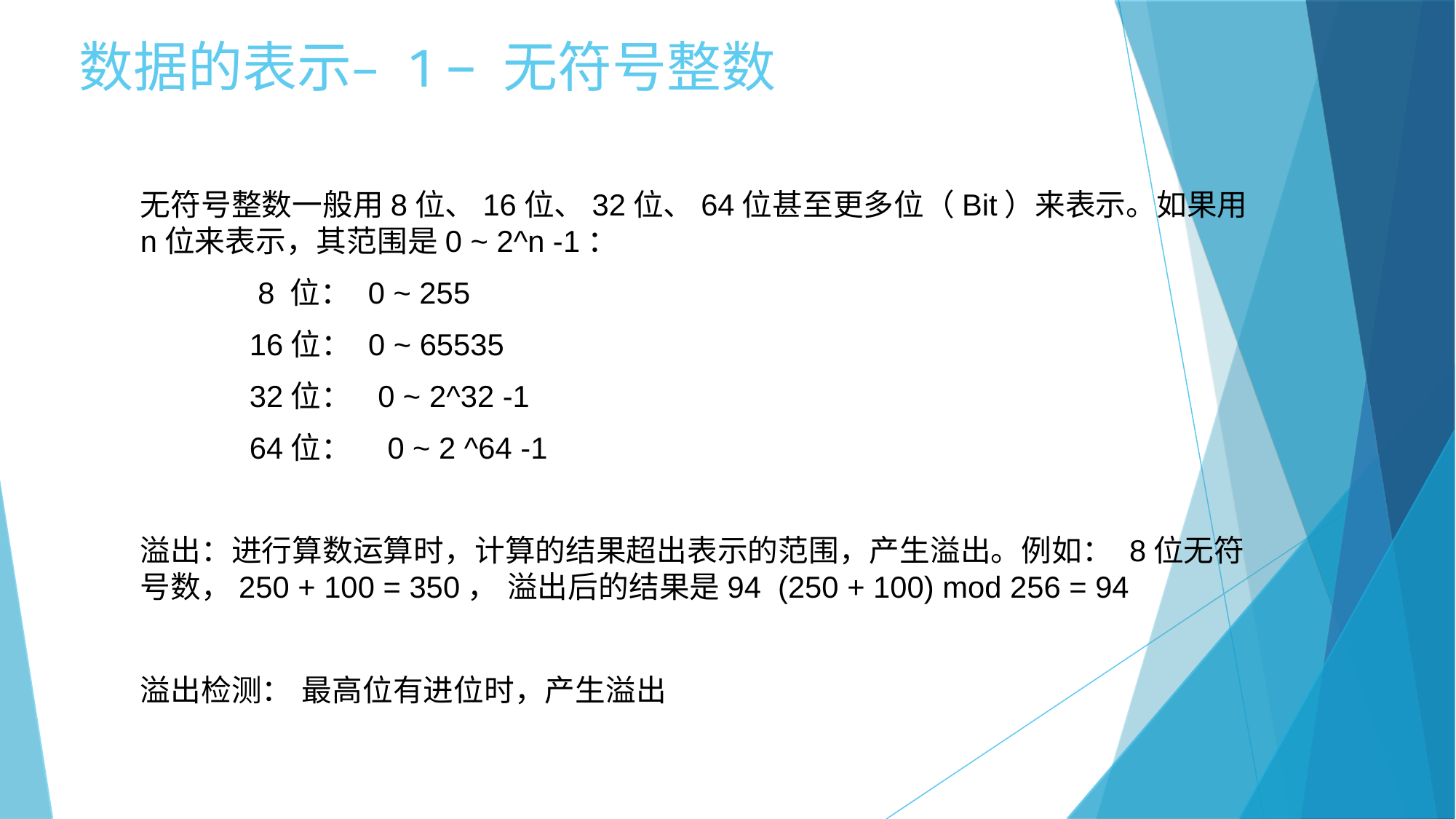

数据的表示– 1 – 无符号整数

无符号整数一般用8位、16位、32位、64位甚至更多位（Bit）来表示。如果用n位来表示，其范围是0 ~ 2^n -1：
 8 位： 0 ~ 255
16位： 0 ~ 65535
32位：  0 ~ 2^32 -1
64位：   0 ~ 2 ^64 -1

溢出：进行算数运算时，计算的结果超出表示的范围，产生溢出。例如： 8位无符号数，250 + 100 = 350， 溢出后的结果是94  (250 + 100) mod 256 = 94

溢出检测： 最高位有进位时，产生溢出